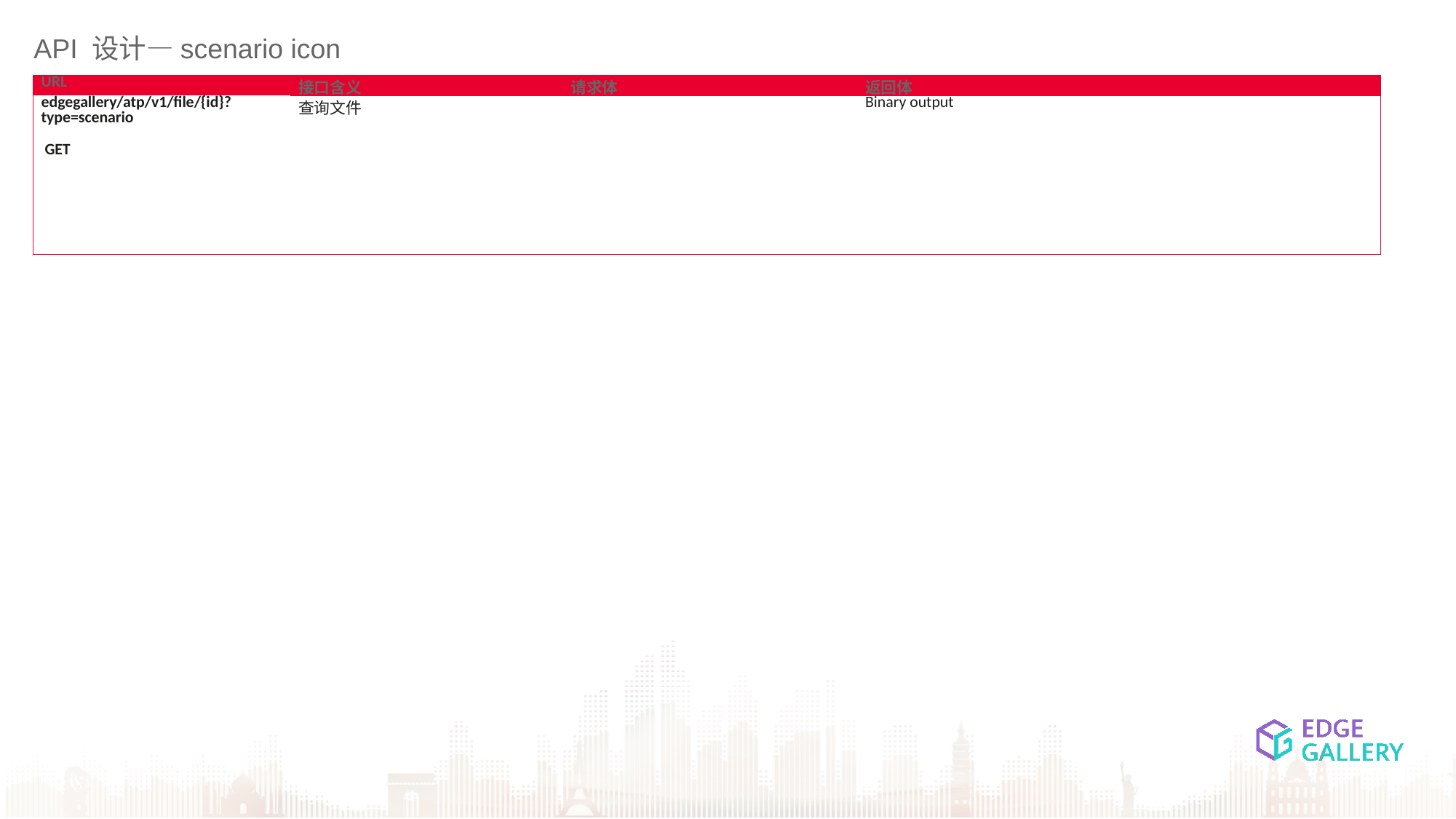

API 设计—scenario icon
| URL | 接口含义 | 请求体 | 返回体 |
| --- | --- | --- | --- |
| edgegallery/atp/v1/file/{id}?type=scenario GET | 查询文件 |  | Binary output |